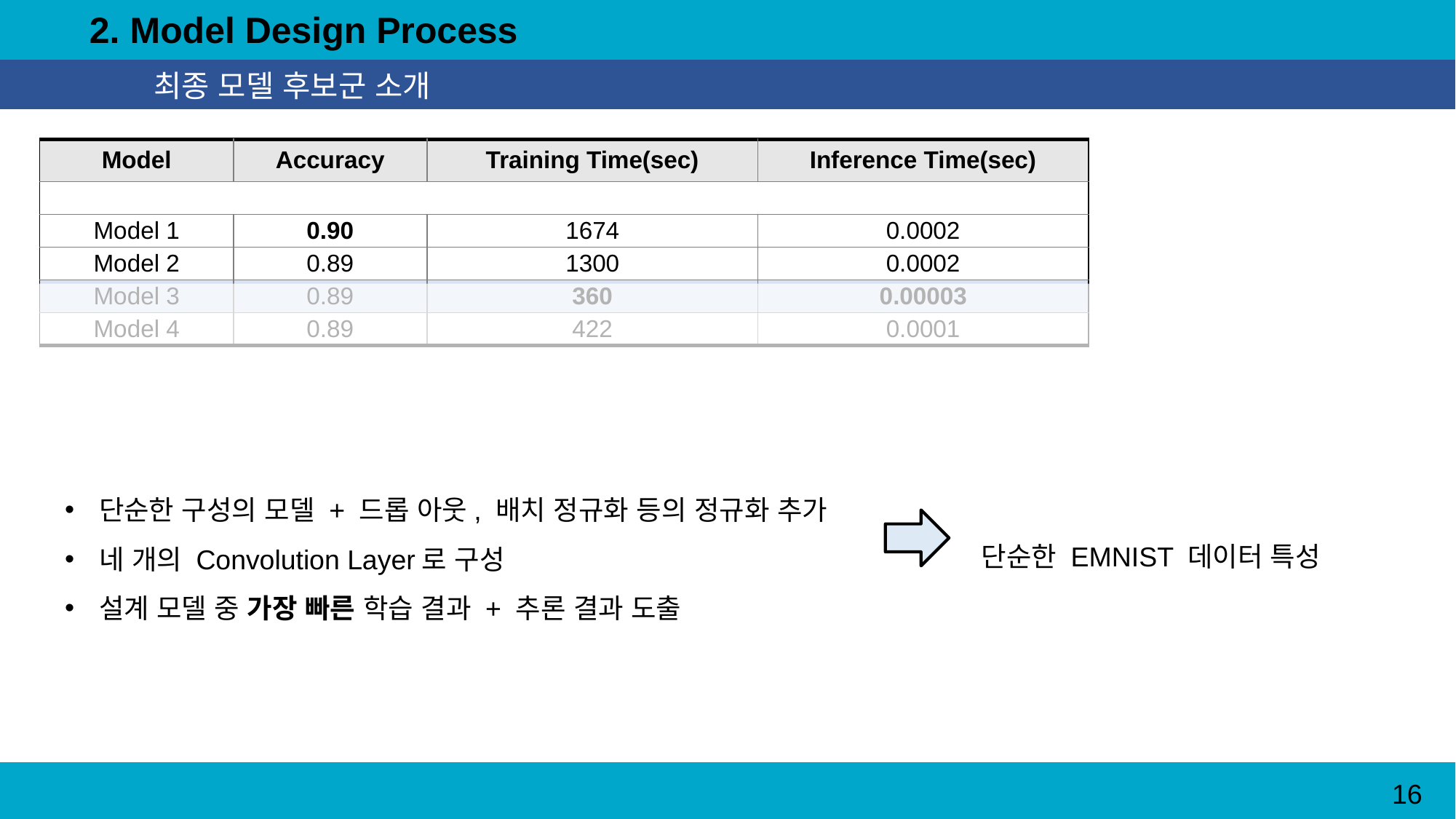

2. Model Design Process

최종 모델 후보군 소개
| Model | Accuracy | Training Time(sec) | Inference Time(sec) |
| --- | --- | --- | --- |
|  |  |  |  |
| Model 1 | 0.90 | 1674 | 0.0002 |
| Model 2 | 0.89 | 1300 | 0.0002 |
| Model 3 | 0.89 | 360 | 0.00003 |
| Model 4 | 0.89 | 422 | 0.0001 |

단순한 구성의 모델 + 드롭 아웃, 배치 정규화 등의 정규화 추가
네 개의 Convolution Layer로 구성
설계 모델 중 가장 빠른 학습 결과 + 추론 결과 도출

단순한 EMNIST 데이터 특성